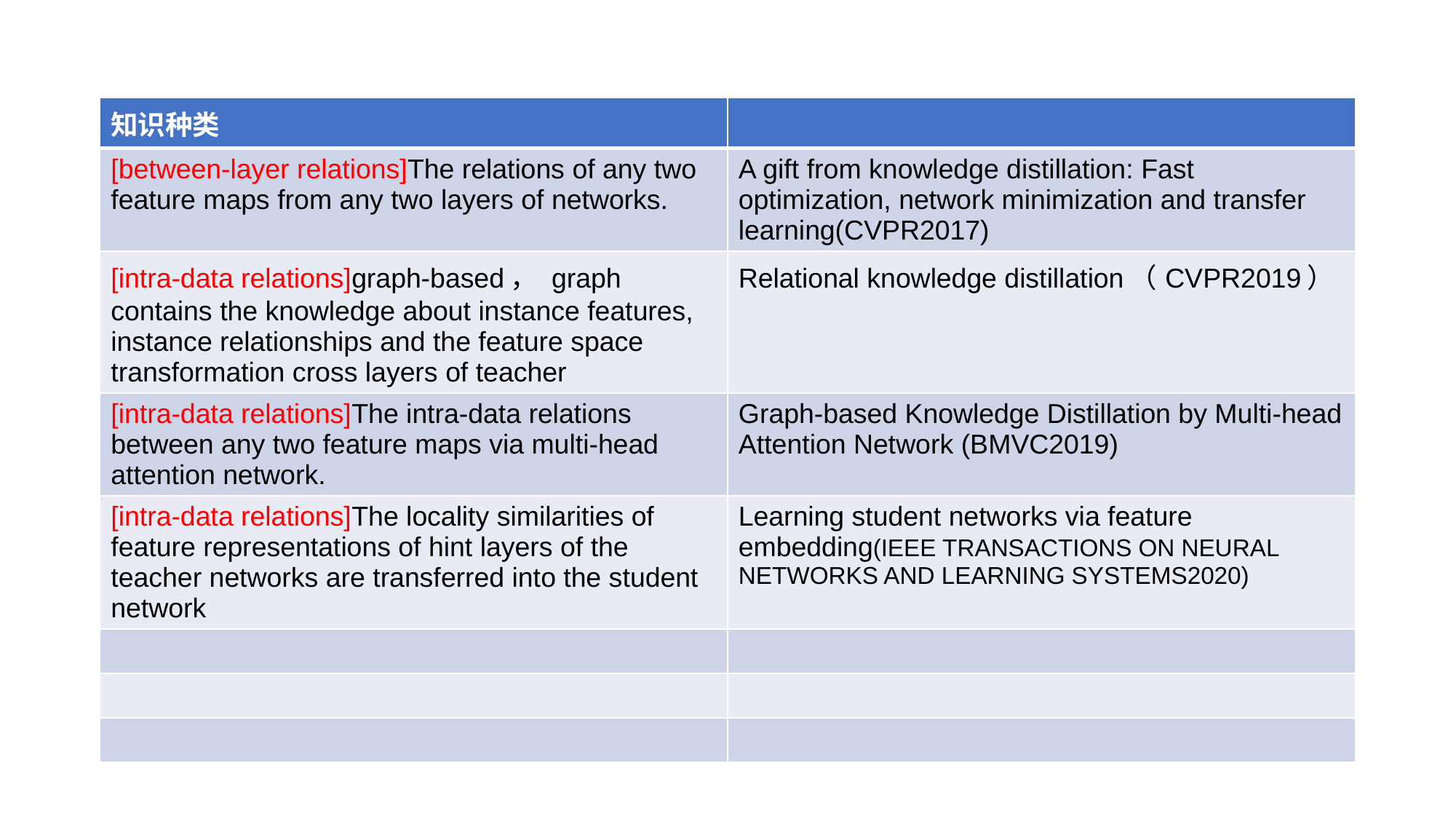

| 知识种类 |  |
| --- | --- |
| [between-layer relations]The relations of any two feature maps from any two layers of networks. | A gift from knowledge distillation: Fast optimization, network minimization and transfer learning(CVPR2017) |
| [intra-data relations]graph-based， graph contains the knowledge about instance features, instance relationships and the feature space transformation cross layers of teacher | Relational knowledge distillation（CVPR2019） |
| [intra-data relations]The intra-data relations between any two feature maps via multi-head attention network. | Graph-based Knowledge Distillation by Multi-head Attention Network (BMVC2019) |
| [intra-data relations]The locality similarities of feature representations of hint layers of the teacher networks are transferred into the student network | Learning student networks via feature embedding(IEEE TRANSACTIONS ON NEURAL NETWORKS AND LEARNING SYSTEMS2020) |
|  |  |
|  |  |
|  |  |